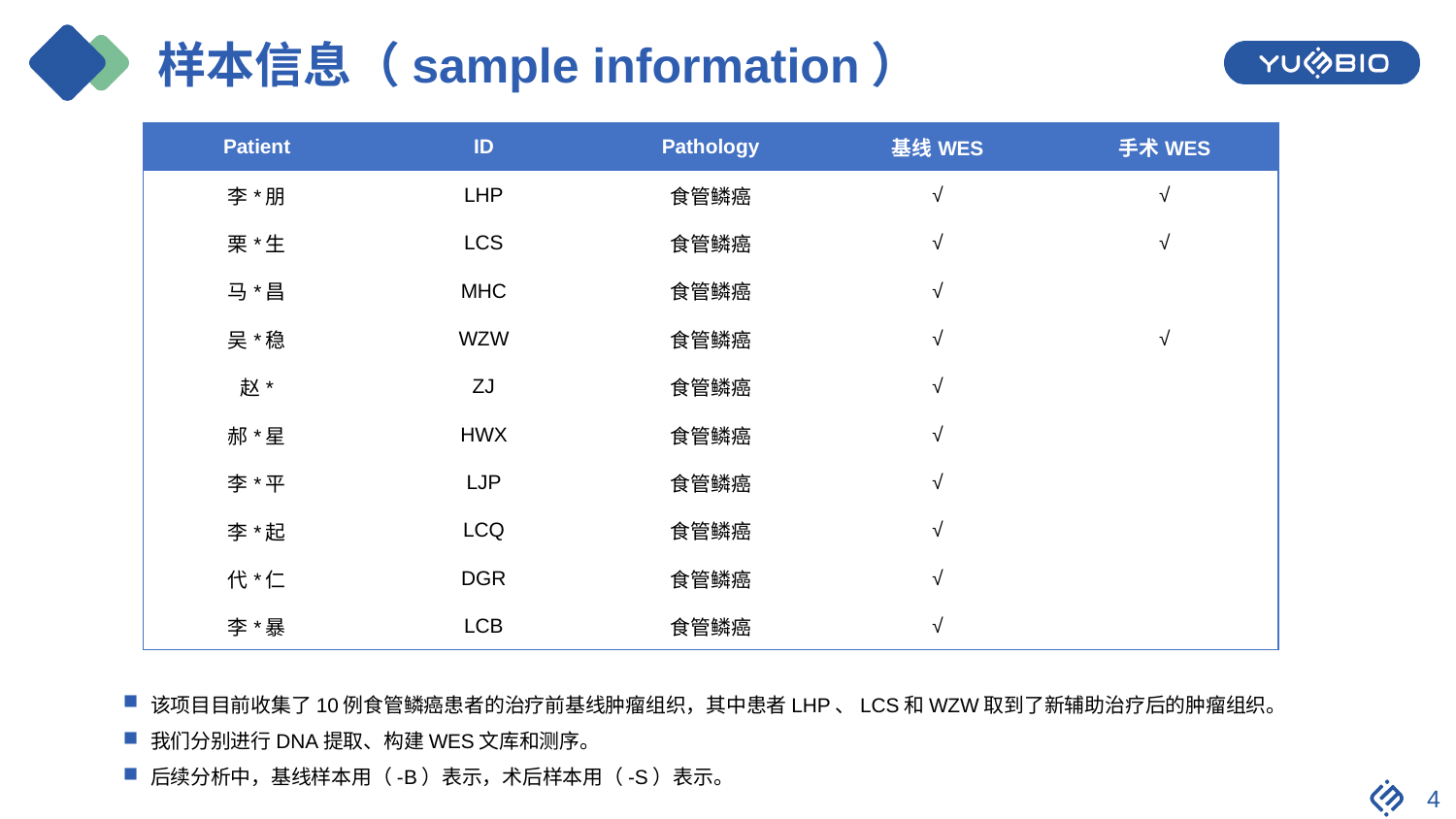

# 样本信息（sample information）
| Patient | ID | Pathology | 基线WES | 手术WES |
| --- | --- | --- | --- | --- |
| 李\*朋 | LHP | 食管鳞癌 | √ | √ |
| 栗\*生 | LCS | 食管鳞癌 | √ | √ |
| 马\*昌 | MHC | 食管鳞癌 | √ |  |
| 吴\*稳 | WZW | 食管鳞癌 | √ | √ |
| 赵\* | ZJ | 食管鳞癌 | √ |  |
| 郝\*星 | HWX | 食管鳞癌 | √ |  |
| 李\*平 | LJP | 食管鳞癌 | √ |  |
| 李\*起 | LCQ | 食管鳞癌 | √ |  |
| 代\*仁 | DGR | 食管鳞癌 | √ |  |
| 李\*暴 | LCB | 食管鳞癌 | √ |  |
该项目目前收集了10例食管鳞癌患者的治疗前基线肿瘤组织，其中患者LHP、LCS和WZW取到了新辅助治疗后的肿瘤组织。
我们分别进行DNA提取、构建WES文库和测序。
后续分析中，基线样本用（-B）表示，术后样本用（-S）表示。